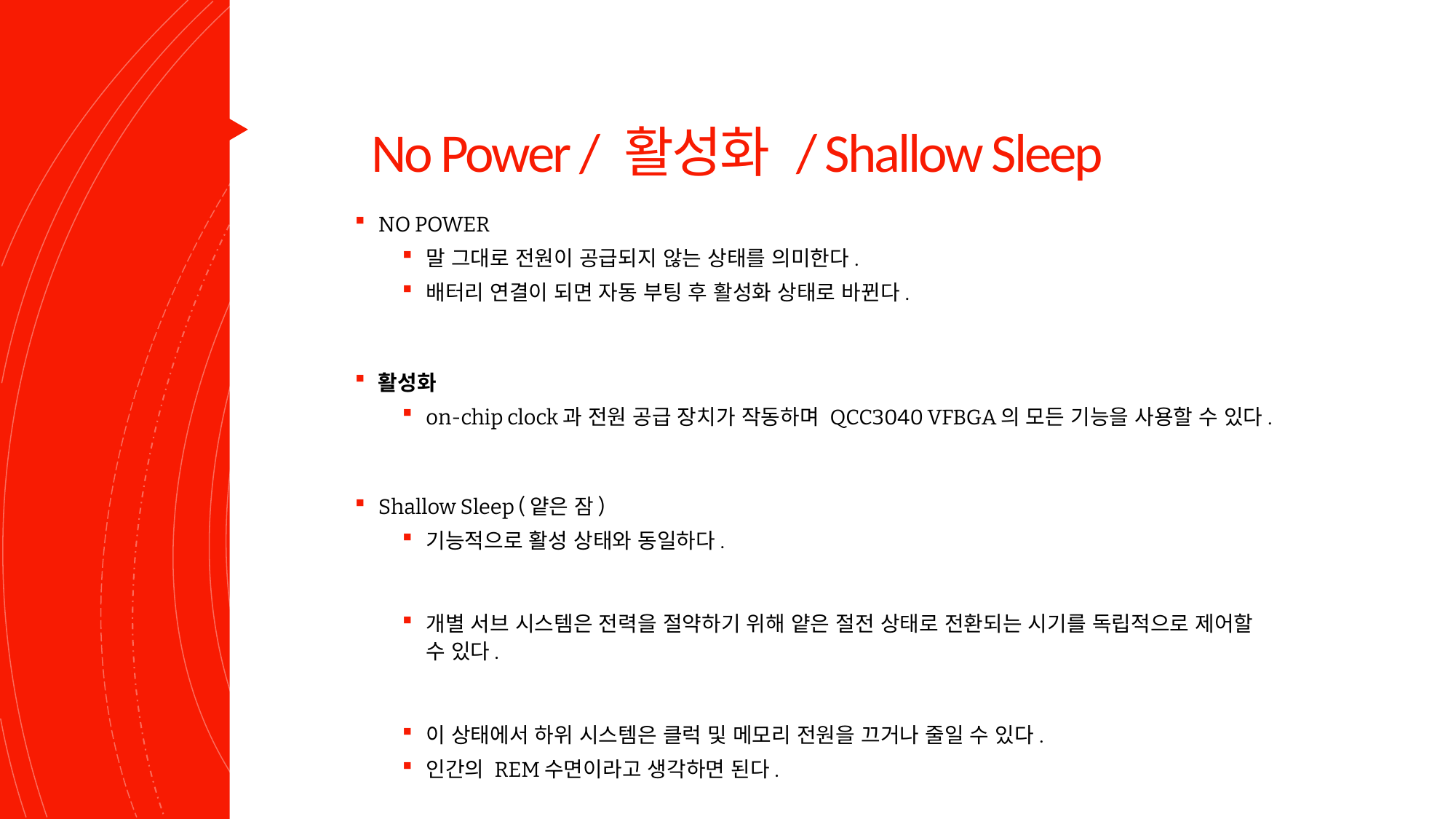

# No Power / 활성화 / Shallow Sleep

NO POWER
말 그대로 전원이 공급되지 않는 상태를 의미한다.
배터리 연결이 되면 자동 부팅 후 활성화 상태로 바뀐다.

활성화
on-chip clock과 전원 공급 장치가 작동하며 QCC3040 VFBGA의 모든 기능을 사용할 수 있다.

Shallow Sleep (얕은 잠)
기능적으로 활성 상태와 동일하다.

개별 서브 시스템은 전력을 절약하기 위해 얕은 절전 상태로 전환되는 시기를 독립적으로 제어할 수 있다.

이 상태에서 하위 시스템은 클럭 및 메모리 전원을 끄거나 줄일 수 있다.
인간의 REM수면이라고 생각하면 된다.